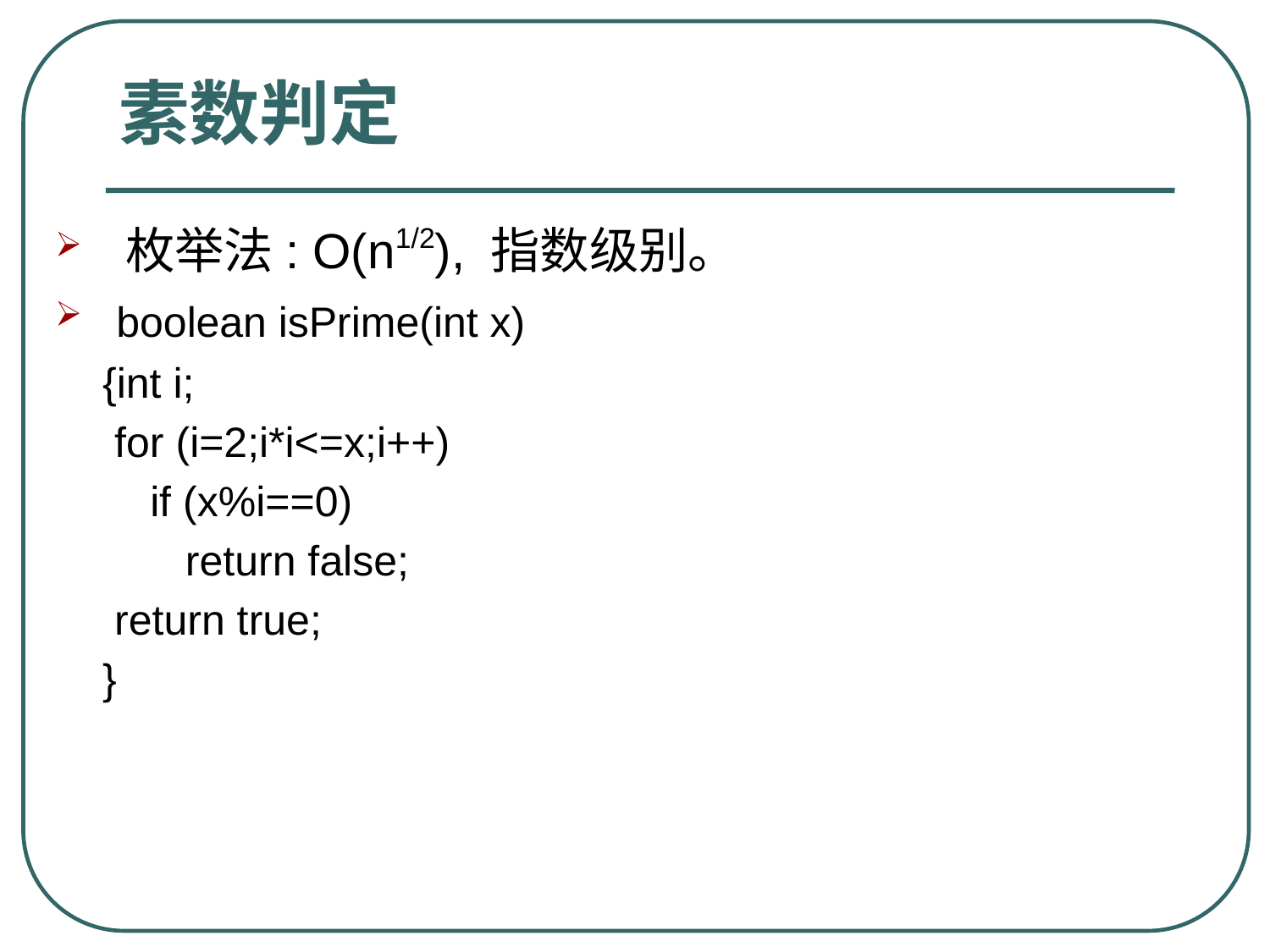

# 素数判定
 枚举法: O(n1/2), 指数级别。
 boolean isPrime(int x)
	{int i;
  	 for (i=2;i*i<=x;i++)
  	    if (x%i==0)
           return false;
 	 return true;
	}